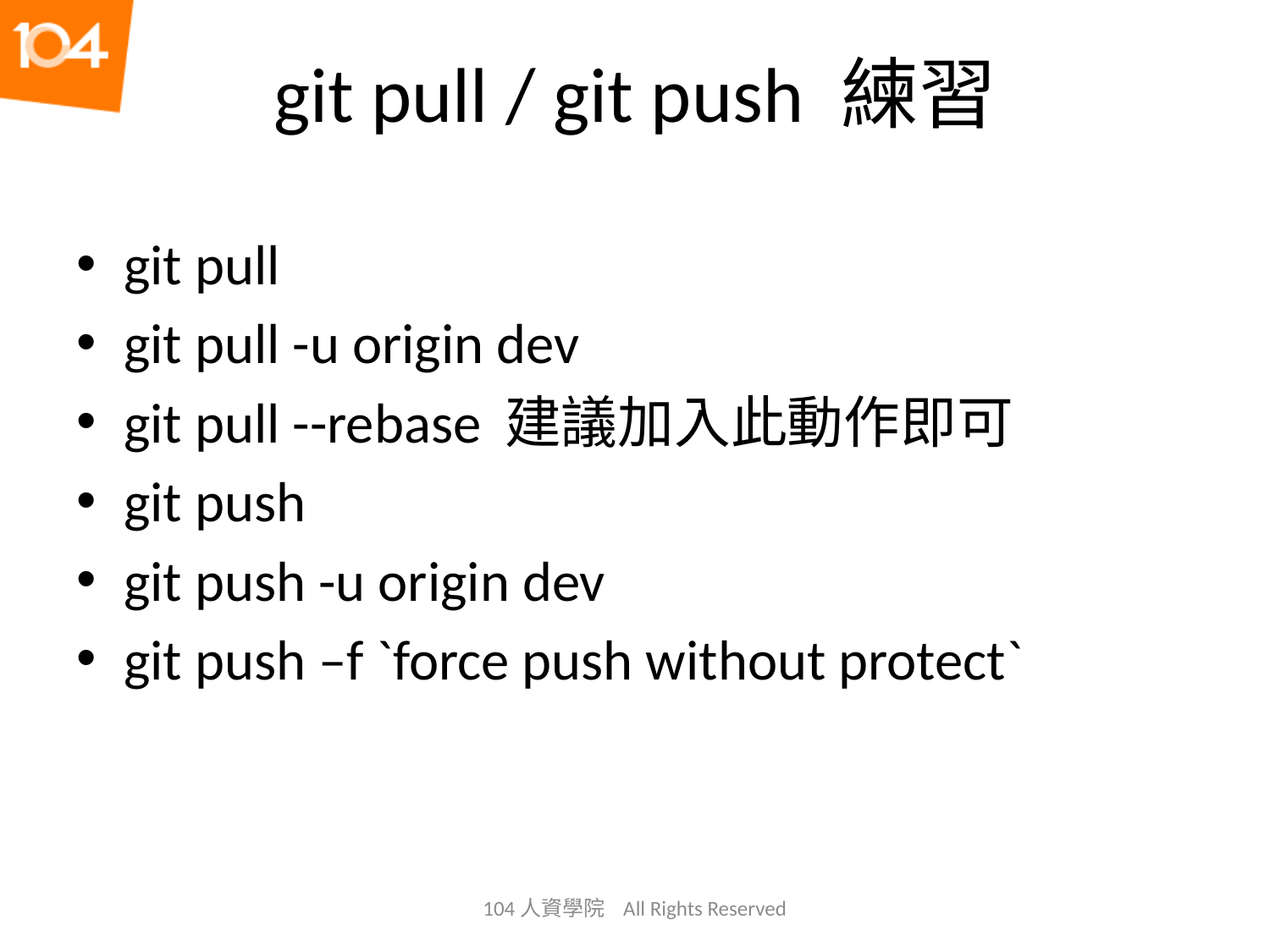

# git pull / git push 練習
git pull
git pull -u origin dev
git pull --rebase	建議加入此動作即可
git push
git push -u origin dev
git push –f `force push without protect`
104人資學院  All Rights Reserved